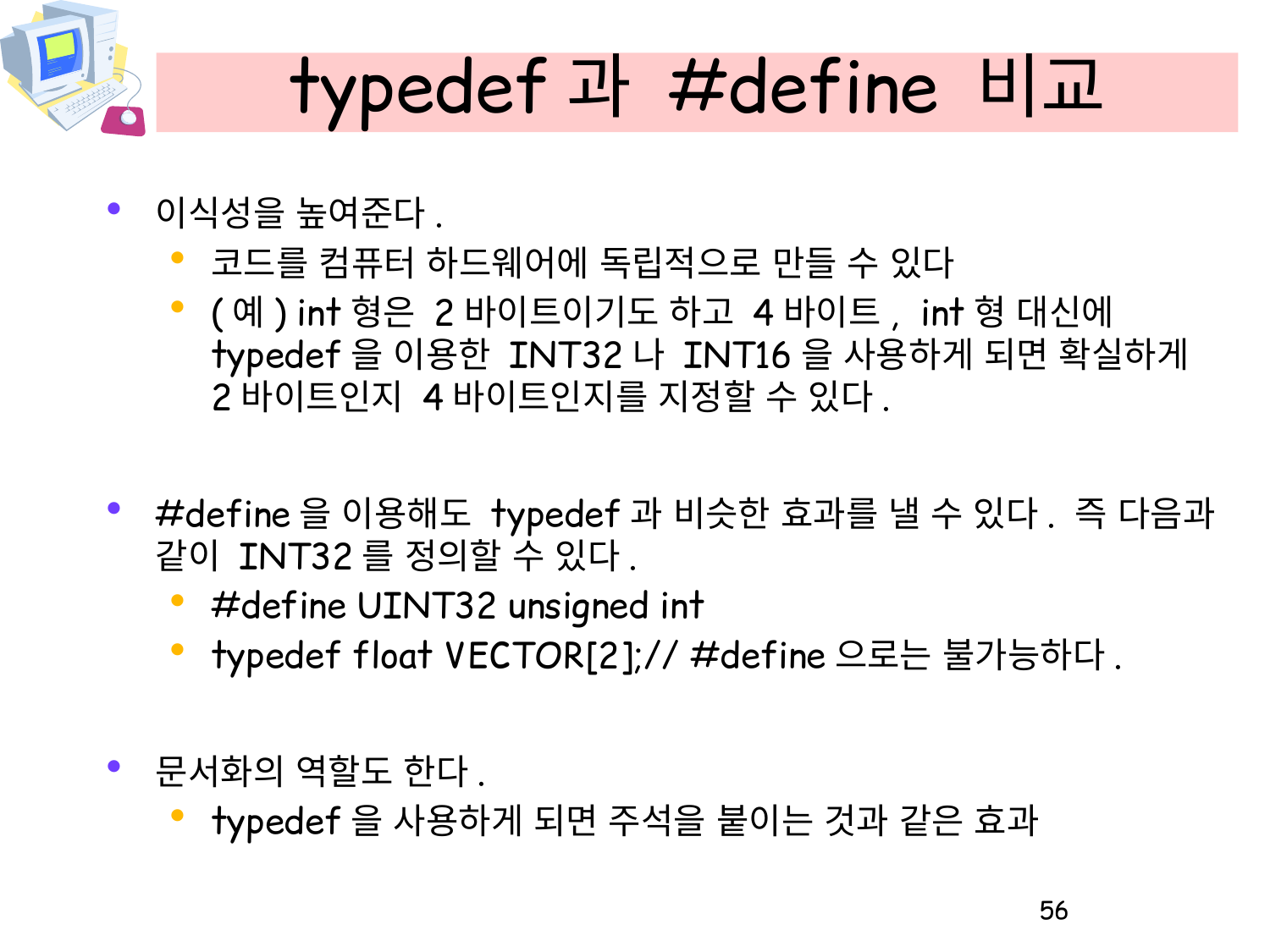

# typedef과 #define 비교
이식성을 높여준다.
코드를 컴퓨터 하드웨어에 독립적으로 만들 수 있다
(예) int형은 2바이트이기도 하고 4바이트,  int형 대신에 typedef을 이용한 INT32나 INT16을 사용하게 되면 확실하게 2바이트인지 4바이트인지를 지정할 수 있다.

#define을 이용해도 typedef과 비슷한 효과를 낼 수 있다. 즉 다음과 같이 INT32를 정의할 수 있다.
#define UINT32 unsigned int
typedef float VECTOR[2];// #define으로는 불가능하다.

문서화의 역할도 한다.
typedef을 사용하게 되면 주석을 붙이는 것과 같은 효과
56